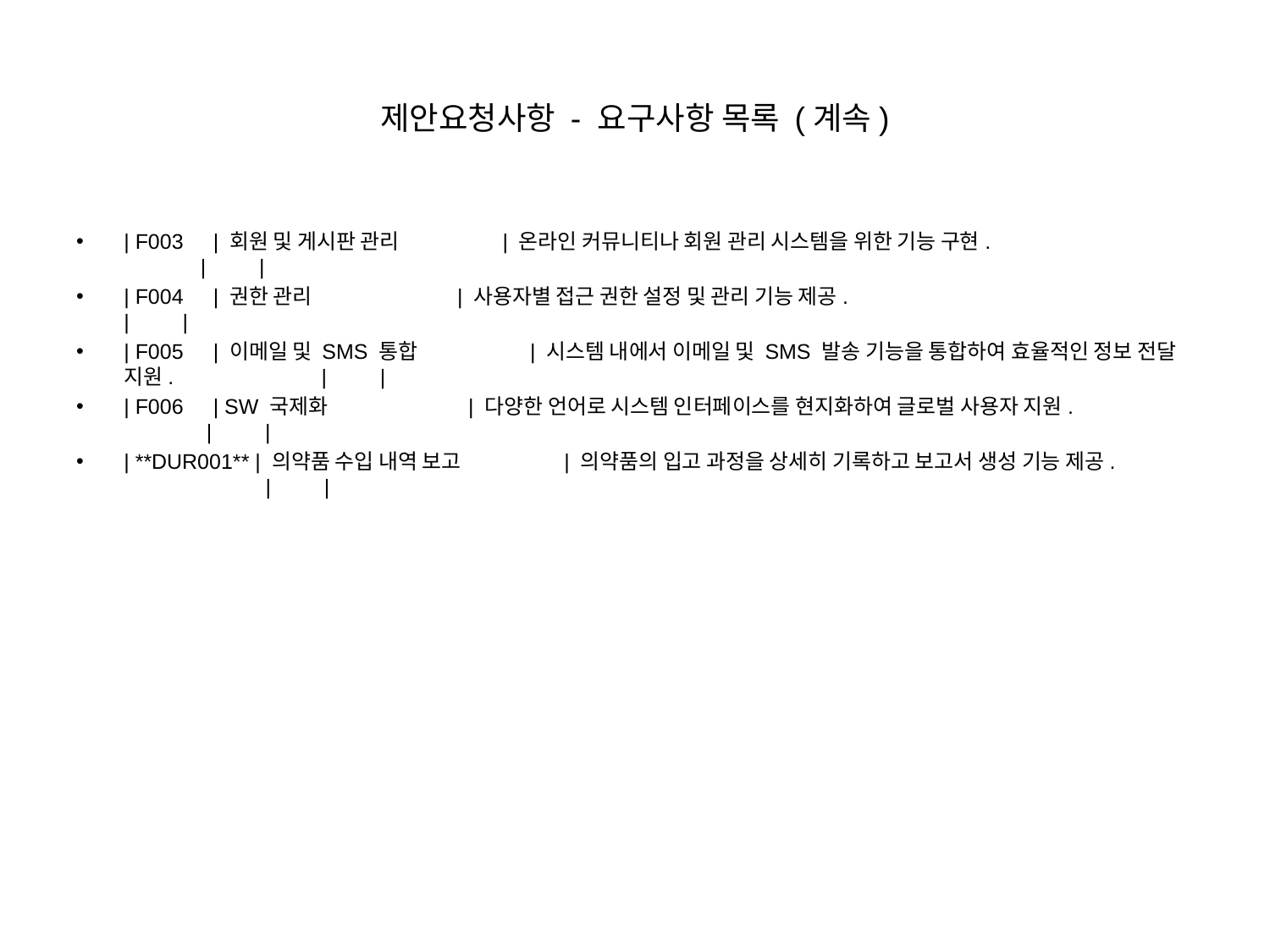

# 제안요청사항 - 요구사항 목록 (계속)
| F003     | 회원 및 게시판 관리                     | 온라인 커뮤니티나 회원 관리 시스템을 위한 기능 구현.                                                |         |
| F004     | 권한 관리                              | 사용자별 접근 권한 설정 및 관리 기능 제공.                                                          |         |
| F005     | 이메일 및 SMS 통합                       | 시스템 내에서 이메일 및 SMS 발송 기능을 통합하여 효율적인 정보 전달 지원.                         |         |
| F006     | SW 국제화                             | 다양한 언어로 시스템 인터페이스를 현지화하여 글로벌 사용자 지원.                                   |         |
| **DUR001** | 의약품 수입 내역 보고                     | 의약품의 입고 과정을 상세히 기록하고 보고서 생성 기능 제공.                                      |         |